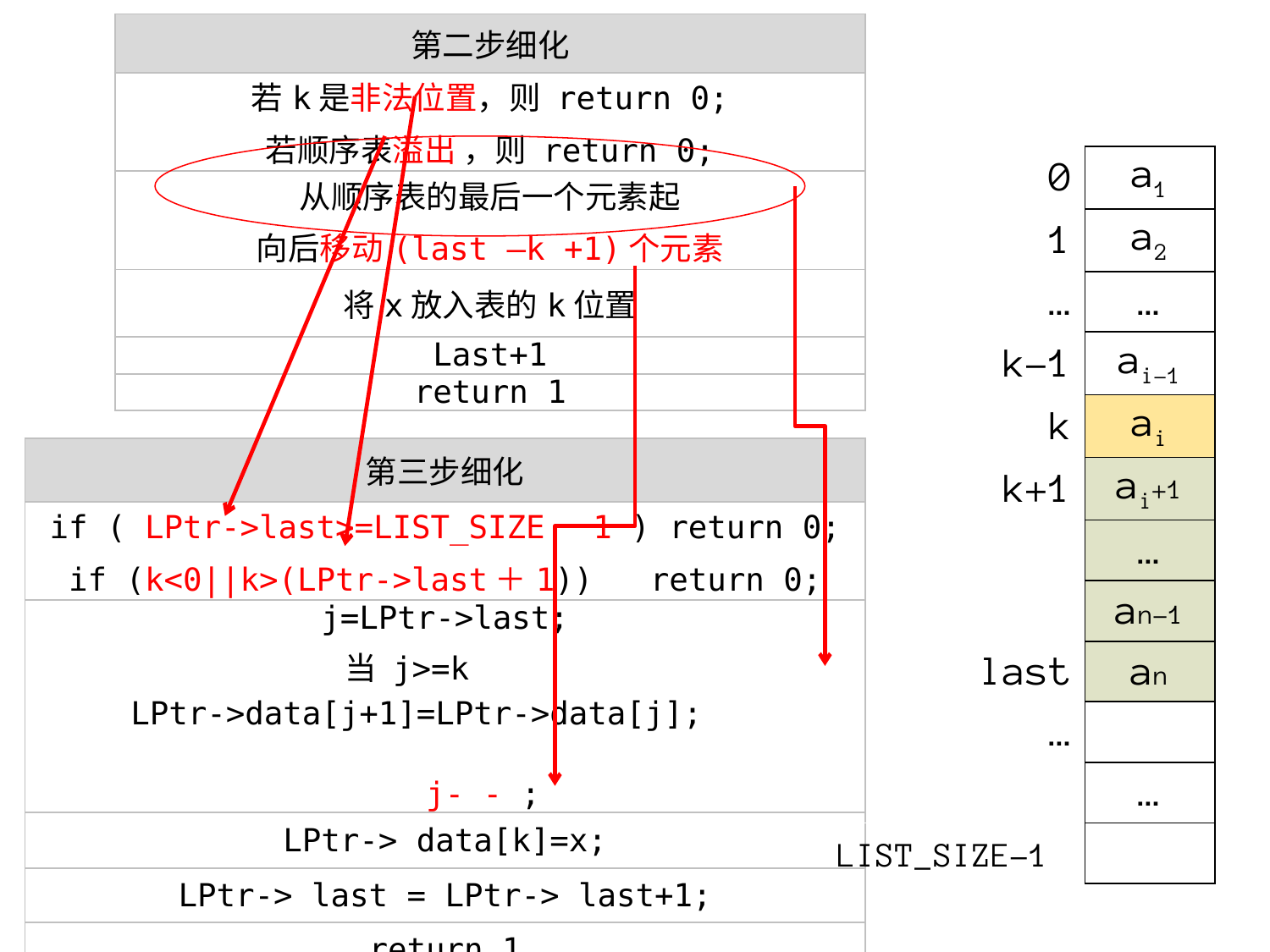

| 第二步细化 |
| --- |
| 若k是非法位置，则 return 0; 若顺序表溢出 ，则 return 0; |
| 从顺序表的最后一个元素起 向后移动(last –k +1)个元素 |
| 将x放入表的k位置 |
| Last+1 |
| return 1 |
#

| 0 | a1 |
| --- | --- |
| 1 | a2 |
| … | … |
| k-1 | ai-1 |
| k | ai |
| k+1 | ai+1 |
|  | … |
|  | an-1 |
| last | an |
| … |  |
|  | … |
| LIST\_SIZE-1 |  |
| 第三步细化 |
| --- |
| if ( LPtr->last>=LIST\_SIZE－1 ) return 0; if (k<0||k>(LPtr->last＋1)) return 0; |
| j=LPtr->last; 当 j>=k LPtr->data[j+1]=LPtr->data[j]; j- - ; |
| LPtr-> data[k]=x; |
| LPtr-> last = LPtr-> last+1; |
| return 1 |
36